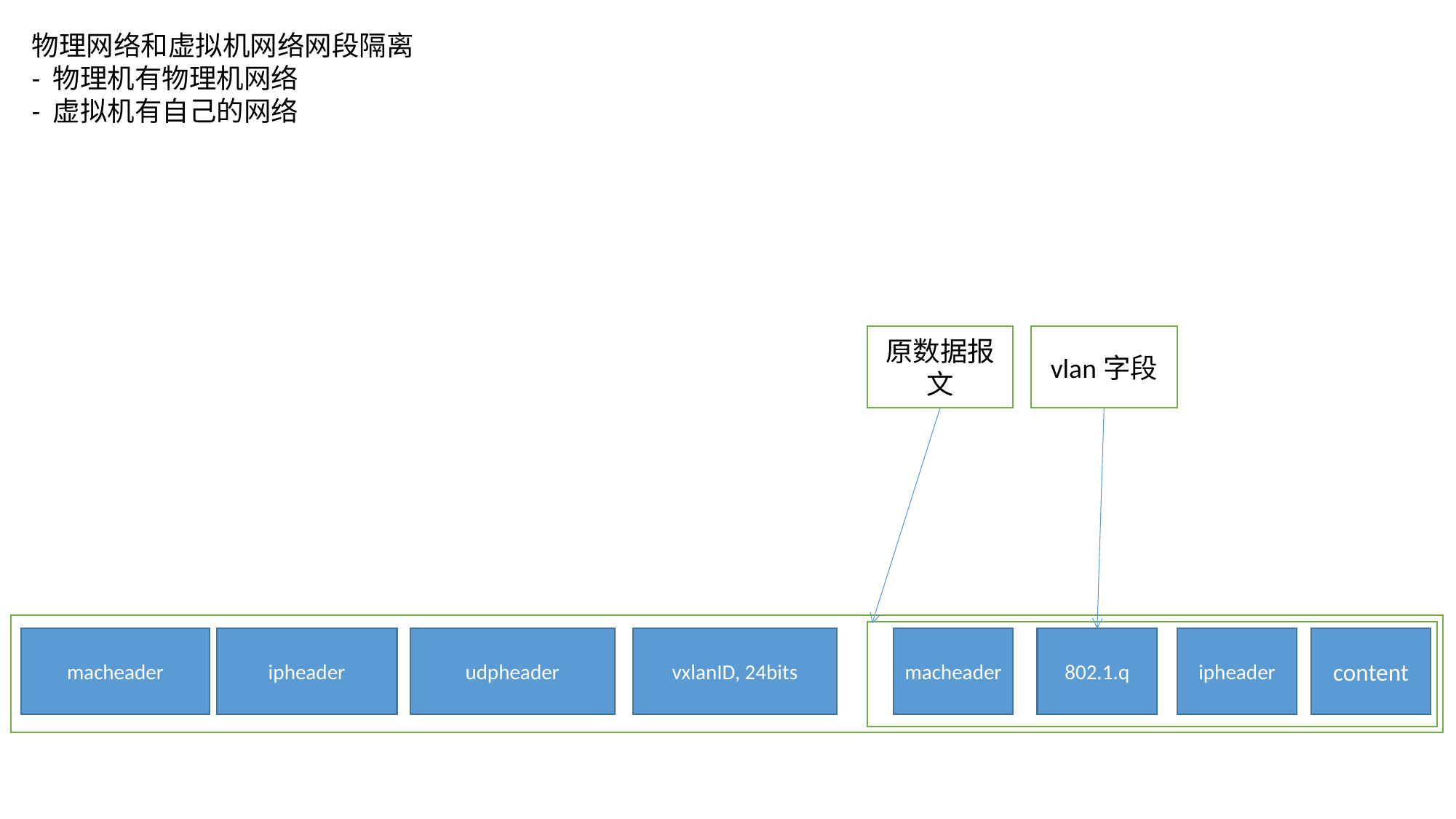

物理网络和虚拟机网络网段隔离
- 物理机有物理机网络
- 虚拟机有自己的网络
原数据报文
vlan字段

macheader
ipheader
udpheader
vxlanID, 24bits
macheader
802.1.q
ipheader
content